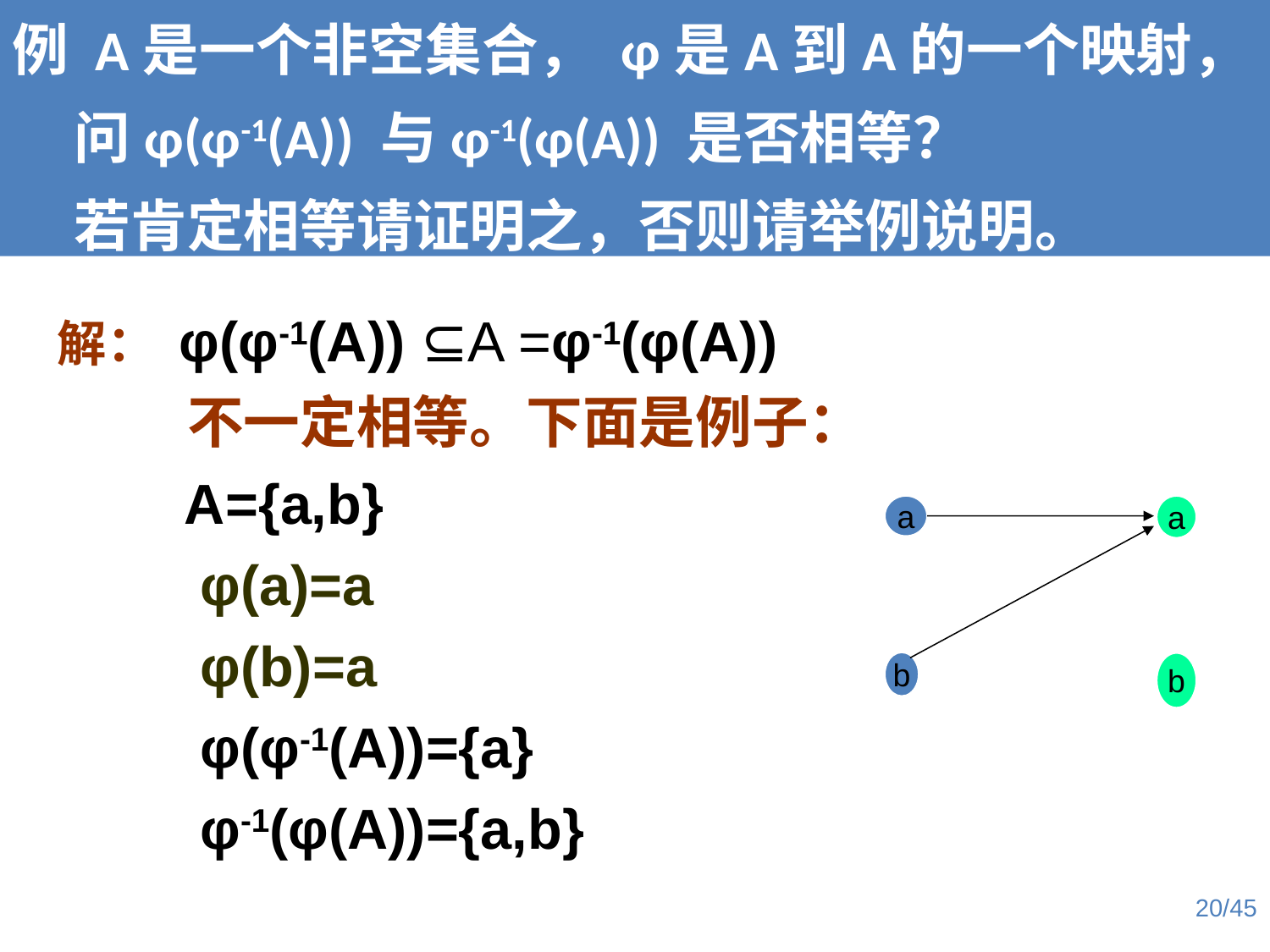

例 A是一个非空集合， φ是A到A的一个映射，
问φ(φ-1(A)) 与φ-1(φ(A)) 是否相等？
若肯定相等请证明之，否则请举例说明。
解： φ(φ-1(A)) ⊆A =φ-1(φ(A))
         不一定相等。下面是例子：
	A={a,b}
	 φ(a)=a
	 φ(b)=a
	 φ(φ-1(A))={a}
	 φ-1(φ(A))={a,b}
a
a

b
b
20/45